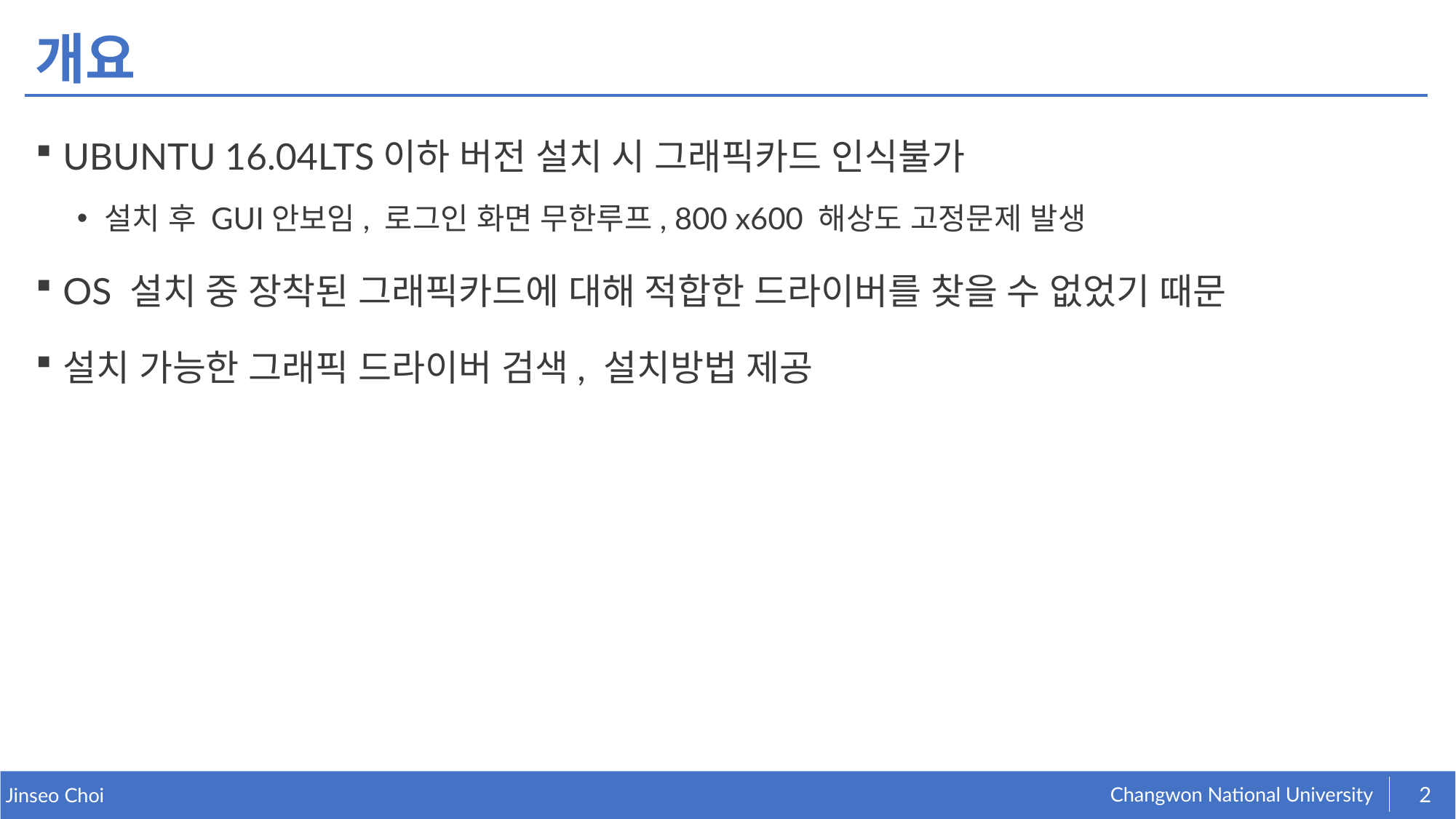

# 개요
UBUNTU 16.04LTS이하 버전 설치 시 그래픽카드 인식불가
설치 후 GUI안보임, 로그인 화면 무한루프, 800 x600 해상도 고정문제 발생
OS 설치 중 장착된 그래픽카드에 대해 적합한 드라이버를 찾을 수 없었기 때문
설치 가능한 그래픽 드라이버 검색, 설치방법 제공

2